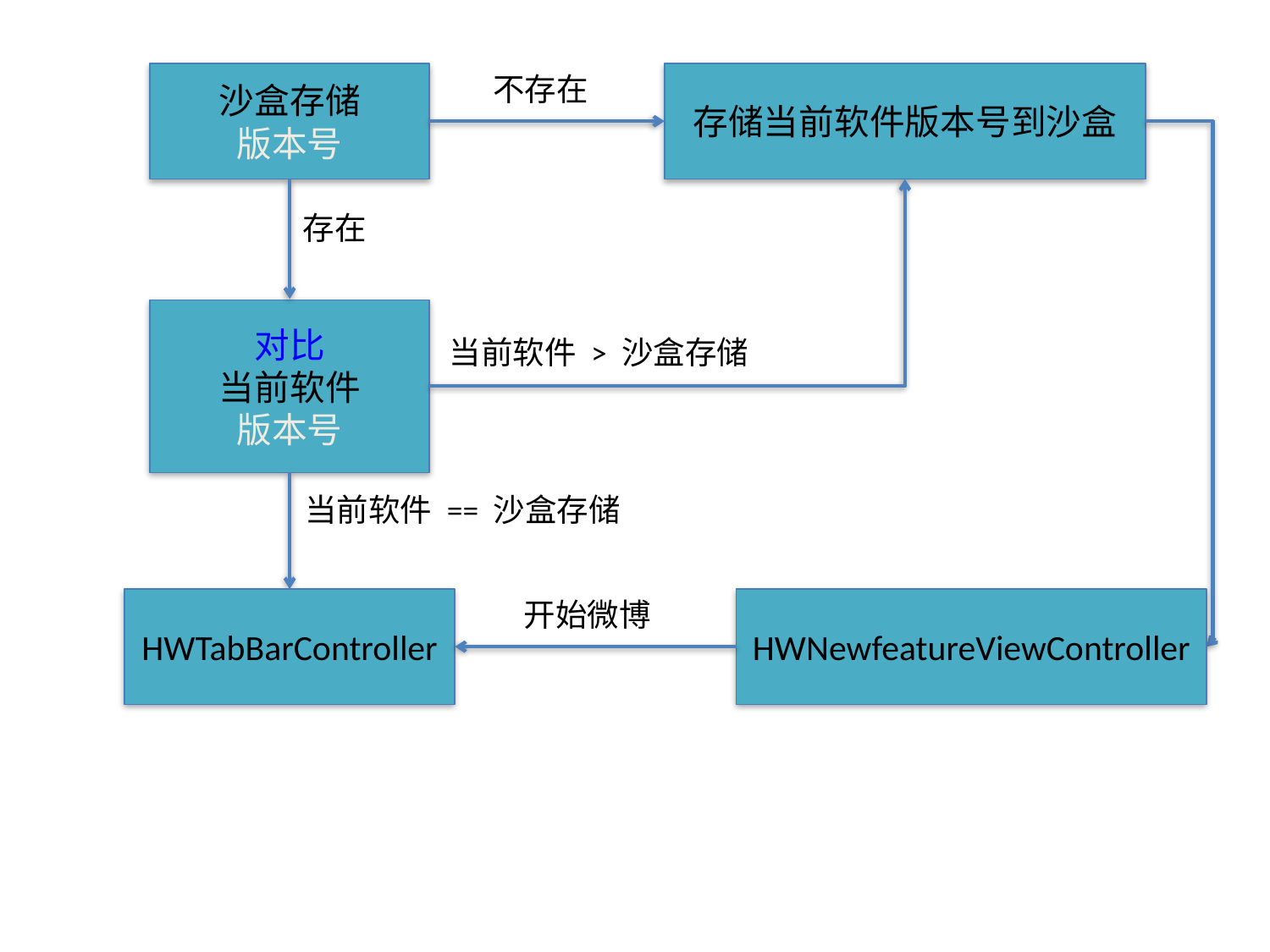

沙盒存储
版本号
不存在
存储当前软件版本号到沙盒
存在
对比
当前软件
版本号
当前软件 > 沙盒存储
当前软件 == 沙盒存储
HWTabBarController
开始微博
HWNewfeatureViewController